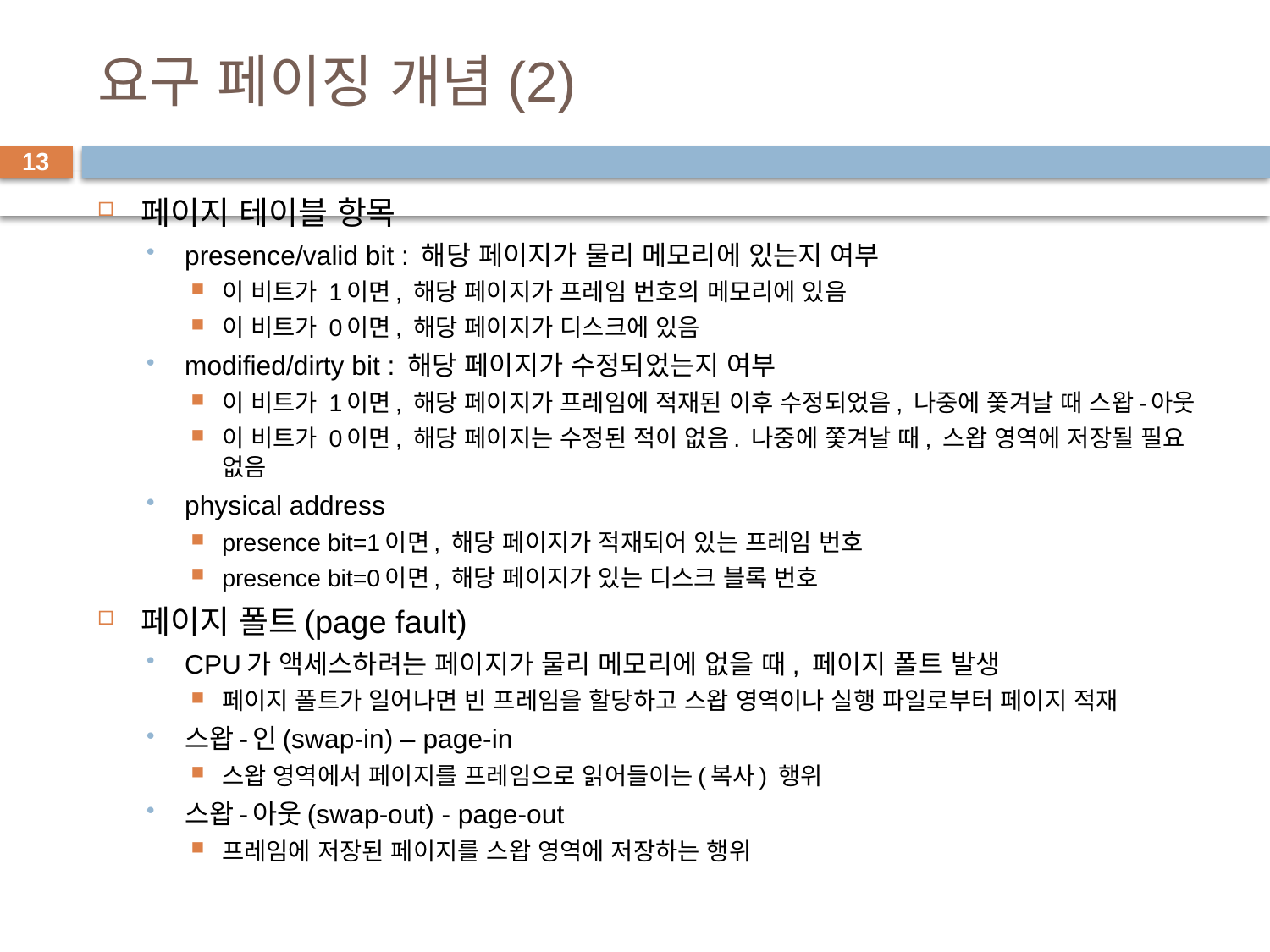

# 요구 페이징 개념(2)
13
페이지 테이블 항목
presence/valid bit : 해당 페이지가 물리 메모리에 있는지 여부
이 비트가 1이면, 해당 페이지가 프레임 번호의 메모리에 있음
이 비트가 0이면, 해당 페이지가 디스크에 있음
modified/dirty bit : 해당 페이지가 수정되었는지 여부
이 비트가 1이면, 해당 페이지가 프레임에 적재된 이후 수정되었음, 나중에 쫓겨날 때 스왑-아웃
이 비트가 0이면, 해당 페이지는 수정된 적이 없음. 나중에 쫓겨날 때, 스왑 영역에 저장될 필요 없음
physical address
presence bit=1이면, 해당 페이지가 적재되어 있는 프레임 번호
presence bit=0이면, 해당 페이지가 있는 디스크 블록 번호
페이지 폴트(page fault)
CPU가 액세스하려는 페이지가 물리 메모리에 없을 때, 페이지 폴트 발생
페이지 폴트가 일어나면 빈 프레임을 할당하고 스왑 영역이나 실행 파일로부터 페이지 적재
스왑-인(swap-in) – page-in
스왑 영역에서 페이지를 프레임으로 읽어들이는(복사) 행위
스왑-아웃(swap-out) - page-out
프레임에 저장된 페이지를 스왑 영역에 저장하는 행위